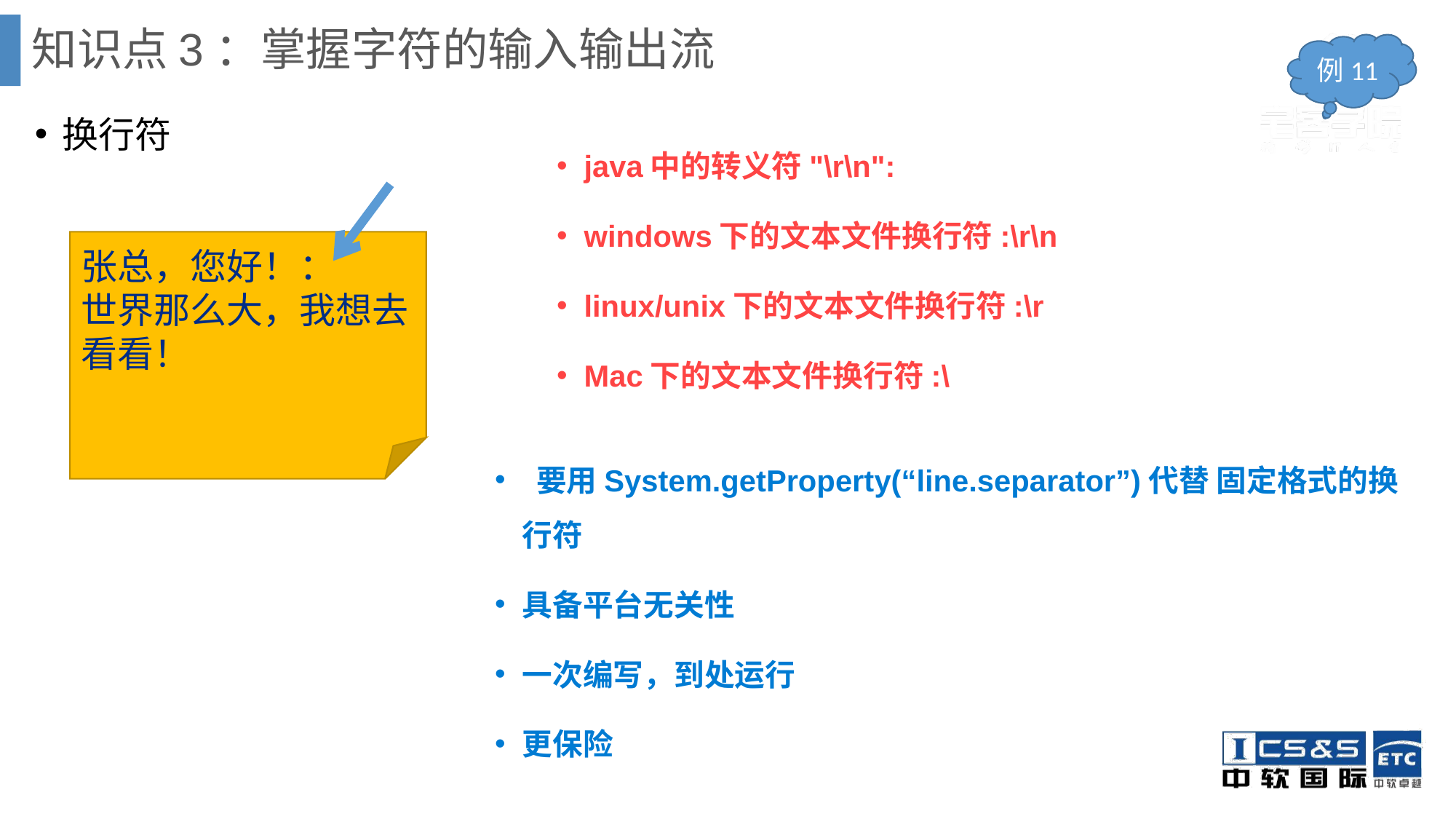

# 知识点3：掌握字符的输入输出流
例11
换行符

java中的转义符"\r\n":
windows下的文本文件换行符:\r\n
linux/unix下的文本文件换行符:\r
Mac下的文本文件换行符:\
张总，您好！：
世界那么大，我想去看看！

 要用System.getProperty(“line.separator”)代替 固定格式的换行符
具备平台无关性
一次编写，到处运行
更保险